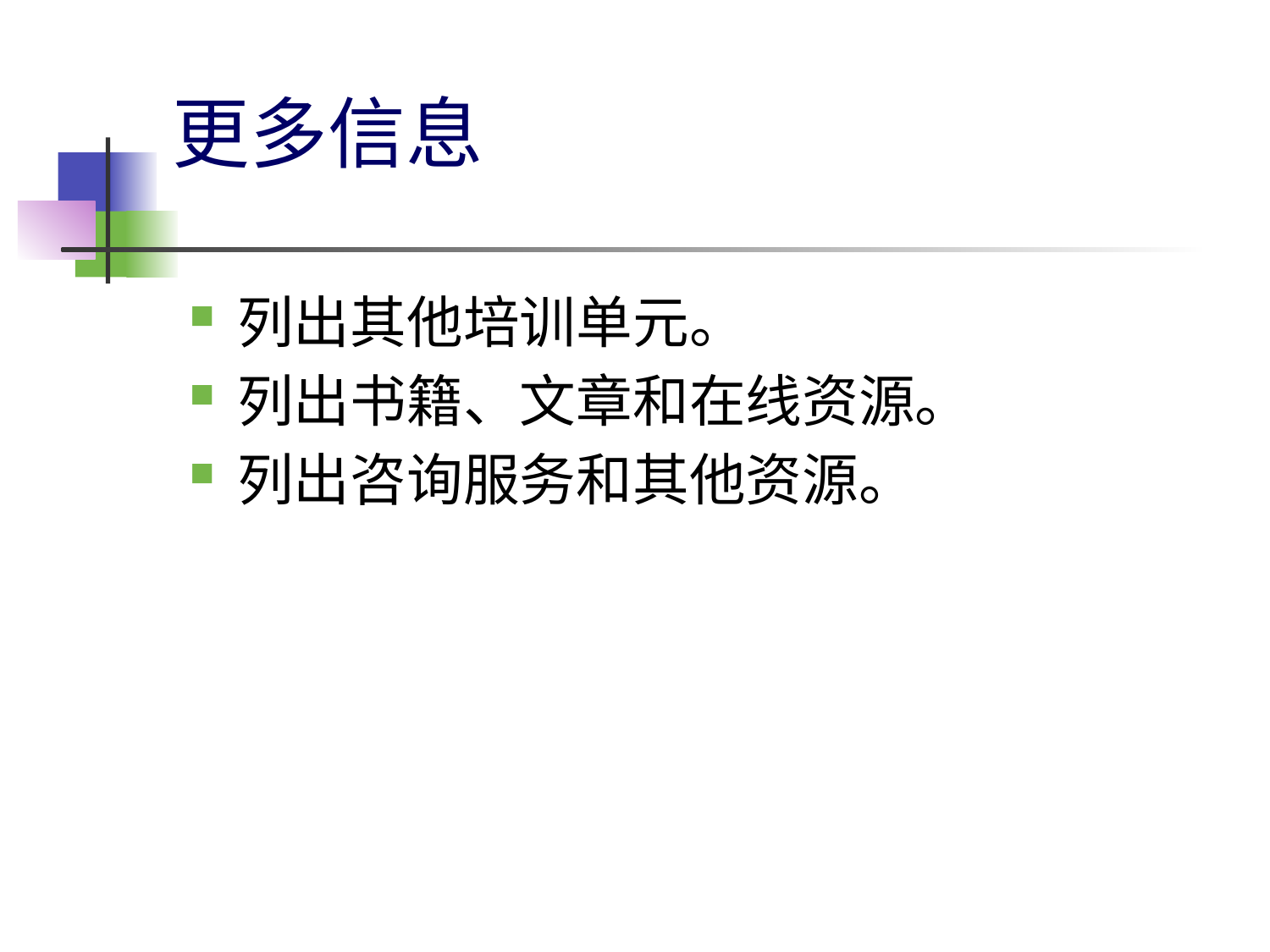

# 更多信息
列出其他培训单元。
列出书籍、文章和在线资源。
列出咨询服务和其他资源。